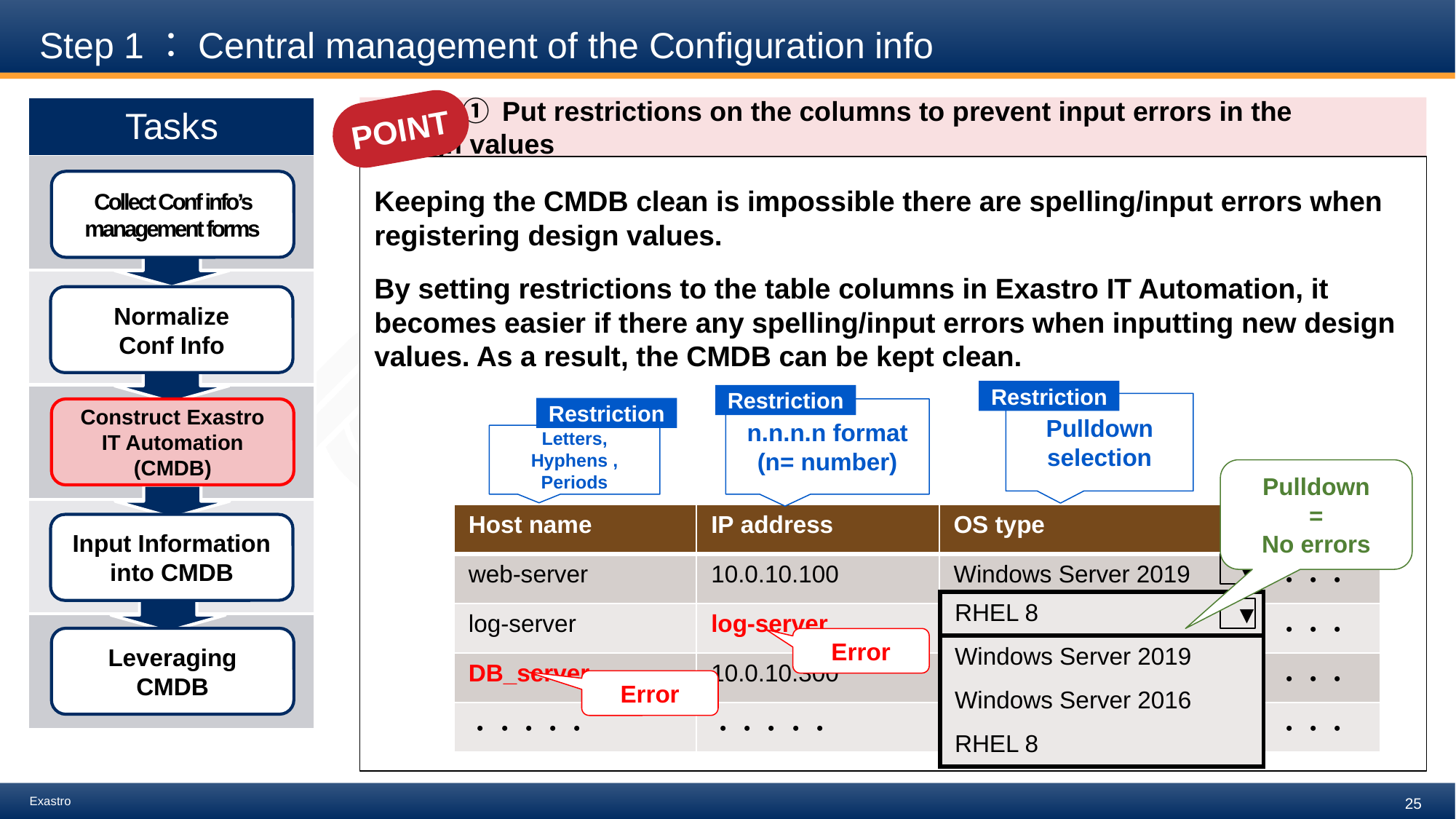

# Step 1：Central management of the Configuration info
POINT
| Tasks |
| --- |
|  |
|  |
|  |
|  |
|  |
　　　 ① Put restrictions on the columns to prevent input errors in the 	  design values

Keeping the CMDB clean is impossible there are spelling/input errors when registering design values.

By setting restrictions to the table columns in Exastro IT Automation, it becomes easier if there any spelling/input errors when inputting new design values. As a result, the CMDB can be kept clean.

Collect Conf info’s management forms

Normalize
Conf Info

Restriction
Restriction
Pulldown
selection
Restriction
n.n.n.n format
(n= number)
Construct Exastro IT Automation (CMDB)
Letters, Hyphens , Periods
Pulldown
=
No errors

| Host name | IP address | OS type | ・・・ |
| --- | --- | --- | --- |
| web-server | 10.0.10.100 | Windows Server 2019 | ・・・ |
| log-server | log-server |  | ・・・ |
| DB\_server | 10.0.10.300 |  | ・・・ |
| ・・・・・ | ・・・・・ |  | ・・・ |
Input Information into CMDB
▼
| RHEL 8 |
| --- |
| Windows Server 2019 |
| Windows Server 2016 |
| RHEL 8 |
▼

Leveraging CMDB
Error
Error